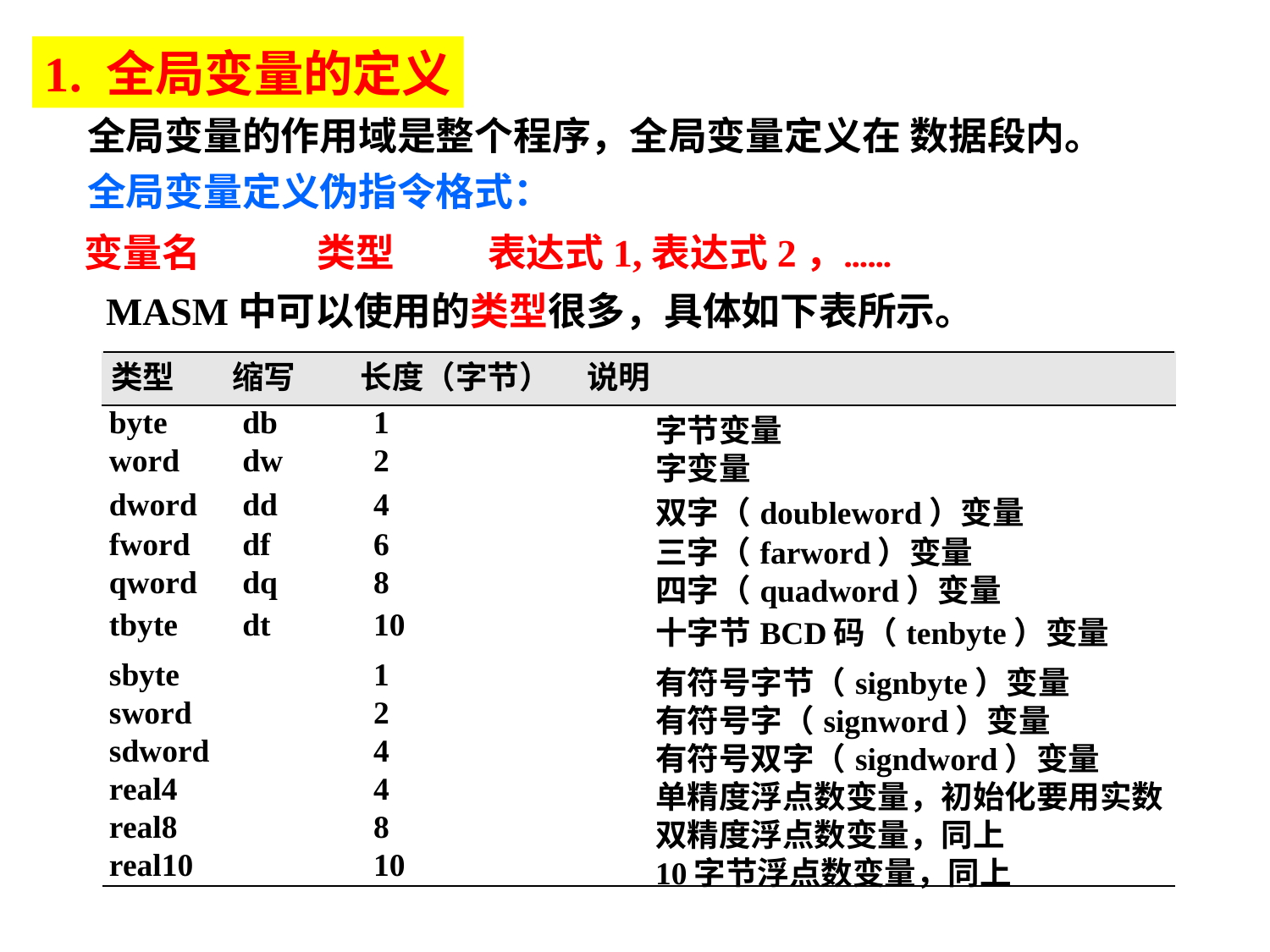

1. 全局变量的定义
全局变量的作用域是整个程序，全局变量定义在 数据段内。
全局变量定义伪指令格式：
变量名     类型    表达式1,表达式2，……
MASM中可以使用的类型很多，具体如下表所示。
| 类型 缩写 长度（字节） 说明 |  |  |  |
| --- | --- | --- | --- |
| byte | db | 1 | 字节变量 |
| word | dw | 2 | 字变量 |
| dword | dd | 4 | 双字（doubleword）变量 |
| fword | df | 6 | 三字（farword）变量 |
| qword | dq | 8 | 四字（quadword）变量 |
| tbyte | dt | 10 | 十字节BCD码（tenbyte）变量 |
| sbyte |  | 1 | 有符号字节（signbyte）变量 |
| sword |  | 2 | 有符号字（signword）变量 |
| sdword |  | 4 | 有符号双字（signdword）变量 |
| real4 |  | 4 | 单精度浮点数变量，初始化要用实数 |
| real8 |  | 8 | 双精度浮点数变量，同上 |
| real10 |  | 10 | 10字节浮点数变量，同上 |